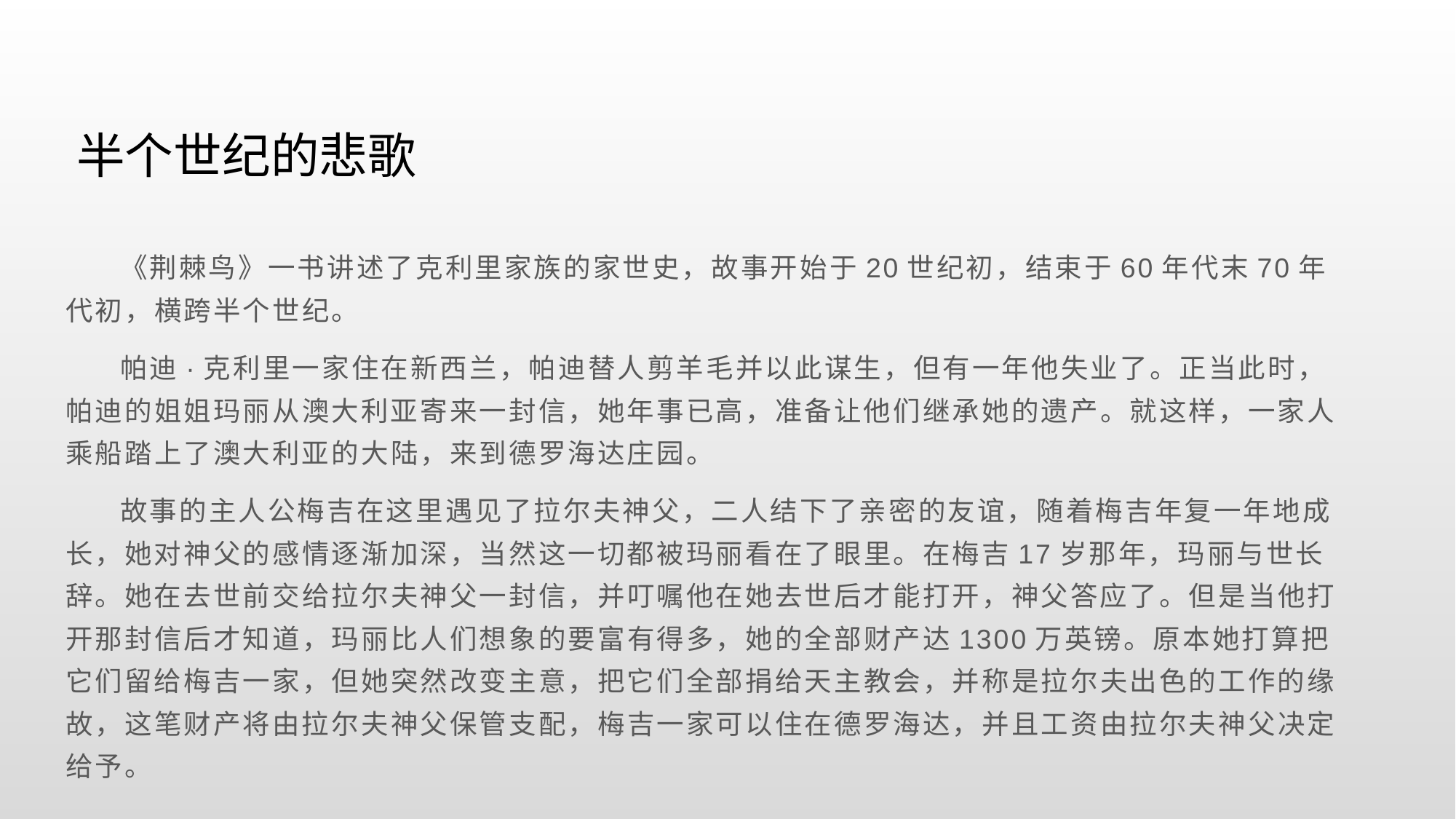

半个世纪的悲歌
《荆棘鸟》一书讲述了克利里家族的家世史，故事开始于20世纪初，结束于60年代末70年代初，横跨半个世纪。
帕迪·克利里一家住在新西兰，帕迪替人剪羊毛并以此谋生，但有一年他失业了。正当此时，帕迪的姐姐玛丽从澳大利亚寄来一封信，她年事已高，准备让他们继承她的遗产。就这样，一家人乘船踏上了澳大利亚的大陆，来到德罗海达庄园。
故事的主人公梅吉在这里遇见了拉尔夫神父，二人结下了亲密的友谊，随着梅吉年复一年地成长，她对神父的感情逐渐加深，当然这一切都被玛丽看在了眼里。在梅吉17岁那年，玛丽与世长辞。她在去世前交给拉尔夫神父一封信，并叮嘱他在她去世后才能打开，神父答应了。但是当他打开那封信后才知道，玛丽比人们想象的要富有得多，她的全部财产达1300万英镑。原本她打算把它们留给梅吉一家，但她突然改变主意，把它们全部捐给天主教会，并称是拉尔夫出色的工作的缘故，这笔财产将由拉尔夫神父保管支配，梅吉一家可以住在德罗海达，并且工资由拉尔夫神父决定给予。